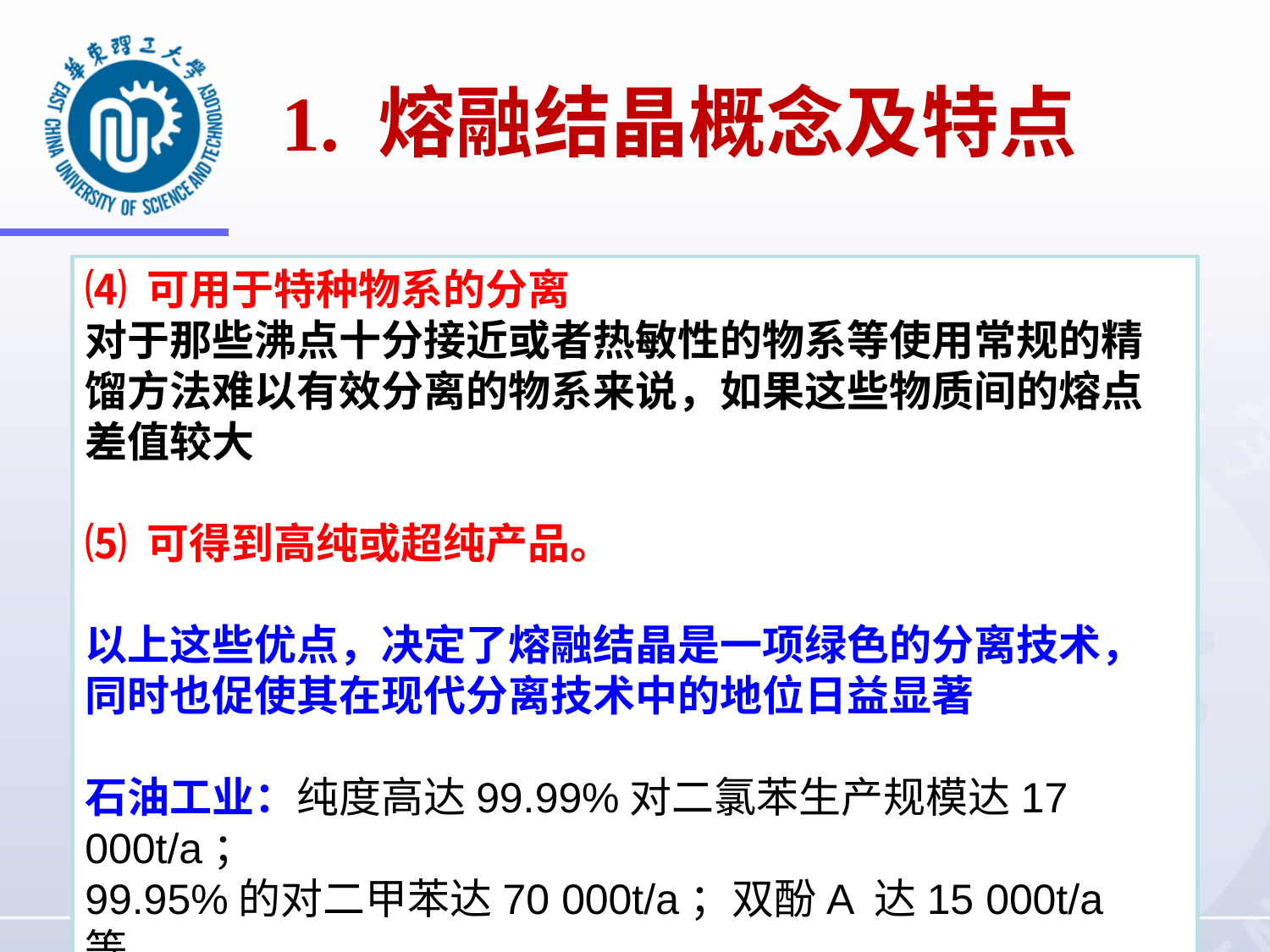

1. 熔融结晶概念及特点
⑷ 可用于特种物系的分离
对于那些沸点十分接近或者热敏性的物系等使用常规的精馏方法难以有效分离的物系来说，如果这些物质间的熔点差值较大

⑸ 可得到高纯或超纯产品。

以上这些优点，决定了熔融结晶是一项绿色的分离技术，同时也促使其在现代分离技术中的地位日益显著

石油工业：纯度高达99.99%对二氯苯生产规模达17 000t/a；
99.95%的对二甲苯达70 000t/a；双酚A 达15 000t/a等。